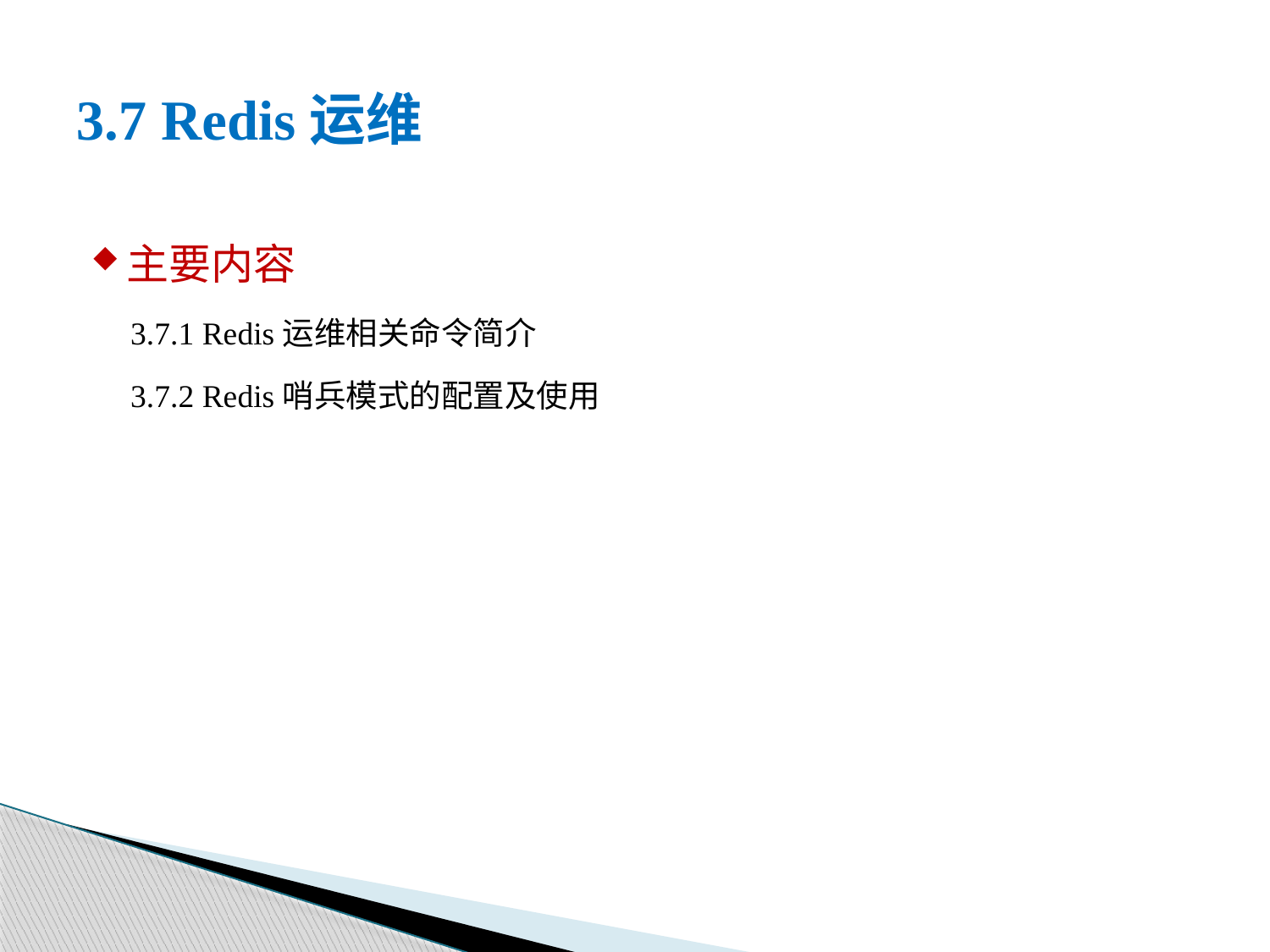

# 3.7 Redis运维
主要内容
3.7.1 Redis运维相关命令简介
3.7.2 Redis哨兵模式的配置及使用